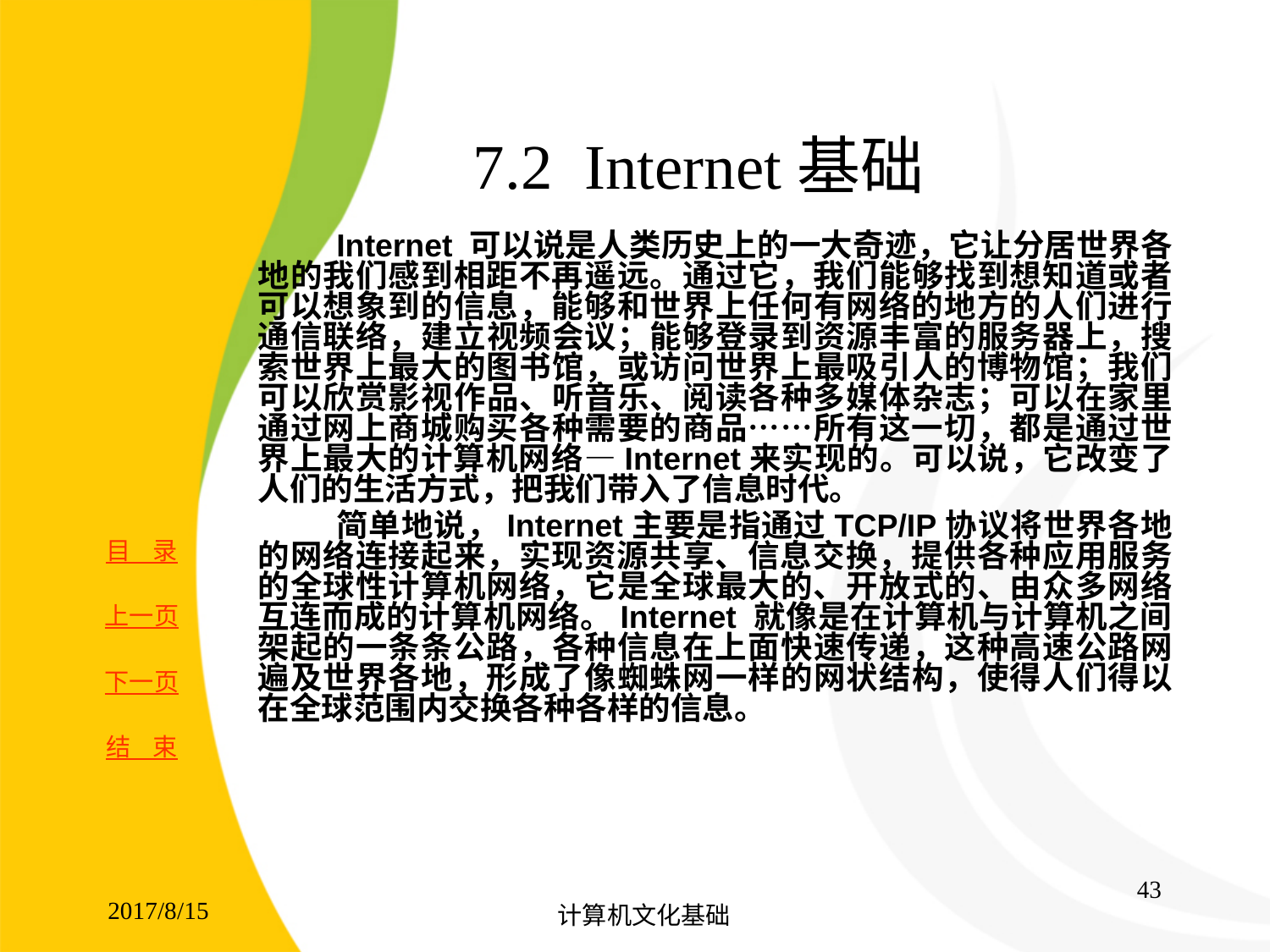

# 7.2  Internet基础
Internet 可以说是人类历史上的一大奇迹，它让分居世界各地的我们感到相距不再遥远。通过它，我们能够找到想知道或者可以想象到的信息，能够和世界上任何有网络的地方的人们进行通信联络，建立视频会议；能够登录到资源丰富的服务器上，搜索世界上最大的图书馆，或访问世界上最吸引人的博物馆；我们可以欣赏影视作品、听音乐、阅读各种多媒体杂志；可以在家里通过网上商城购买各种需要的商品……所有这一切，都是通过世界上最大的计算机网络—Internet来实现的。可以说，它改变了人们的生活方式，把我们带入了信息时代。
简单地说，Internet主要是指通过TCP/IP协议将世界各地的网络连接起来，实现资源共享、信息交换，提供各种应用服务的全球性计算机网络，它是全球最大的、开放式的、由众多网络互连而成的计算机网络。Internet 就像是在计算机与计算机之间架起的一条条公路，各种信息在上面快速传递，这种高速公路网遍及世界各地，形成了像蜘蛛网一样的网状结构，使得人们得以在全球范围内交换各种各样的信息。
43
2017/8/15